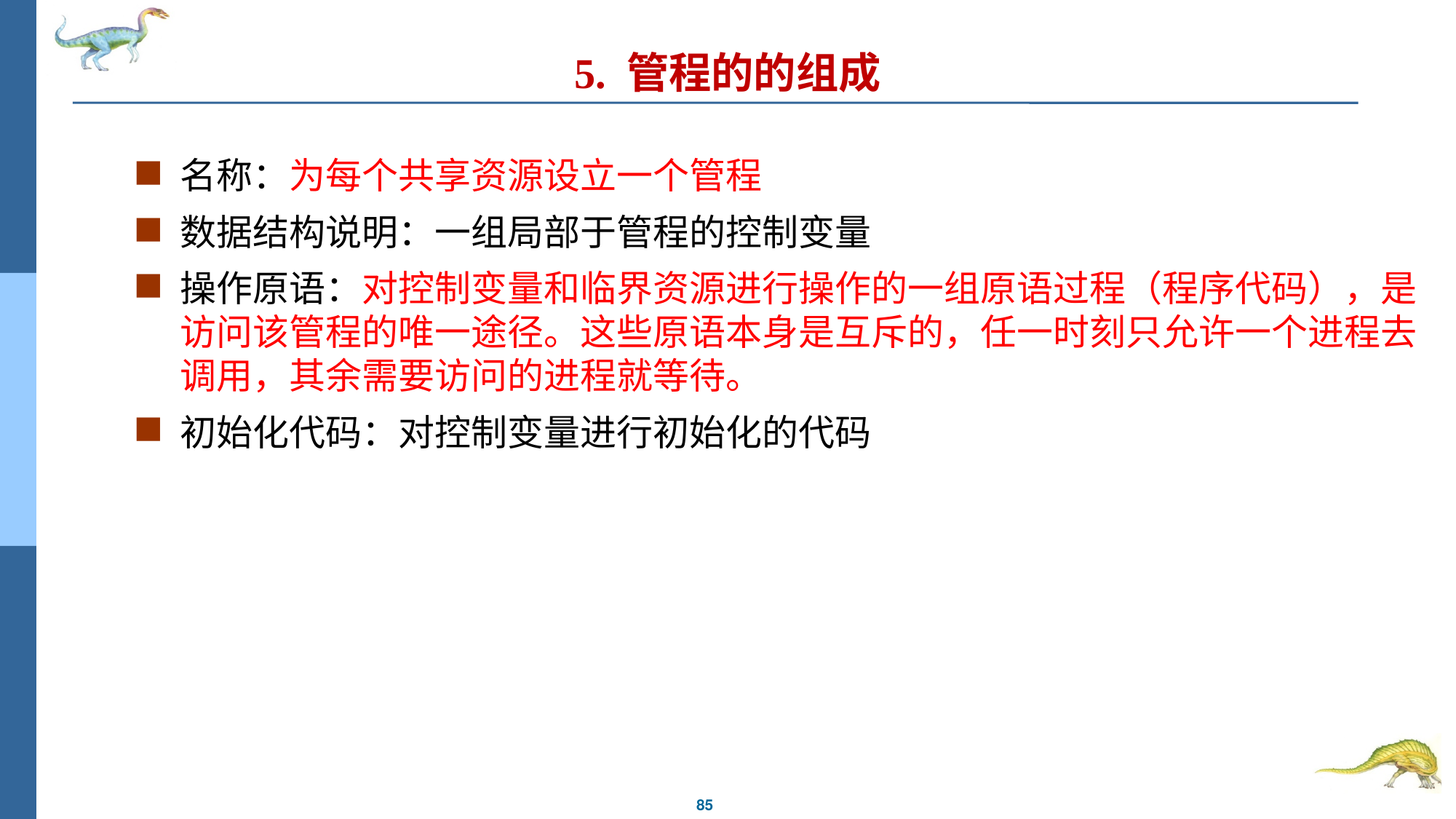

# 5. 管程的的组成
名称：为每个共享资源设立一个管程
数据结构说明：一组局部于管程的控制变量
操作原语：对控制变量和临界资源进行操作的一组原语过程（程序代码），是访问该管程的唯一途径。这些原语本身是互斥的，任一时刻只允许一个进程去调用，其余需要访问的进程就等待。
初始化代码：对控制变量进行初始化的代码